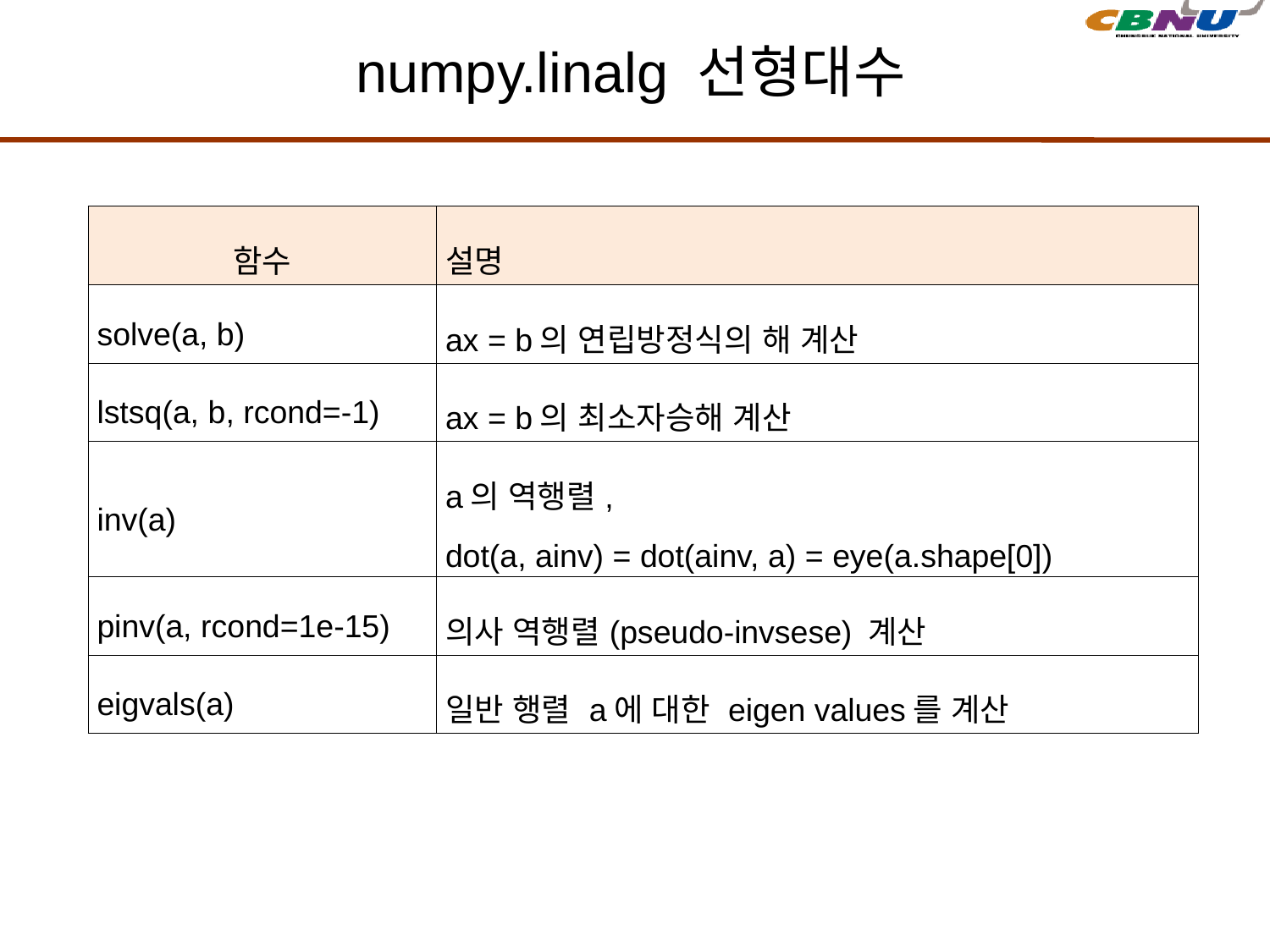

# numpy.linalg 선형대수
| 함수 | 설명 |
| --- | --- |
| solve(a, b) | ax = b의 연립방정식의 해 계산 |
| lstsq(a, b, rcond=-1) | ax = b의 최소자승해 계산 |
| inv(a) | a의 역행렬, dot(a, ainv) = dot(ainv, a) = eye(a.shape[0]) |
| pinv(a, rcond=1e-15) | 의사 역행렬(pseudo-invsese) 계산 |
| eigvals(a) | 일반 행렬 a에 대한 eigen values를 계산 |